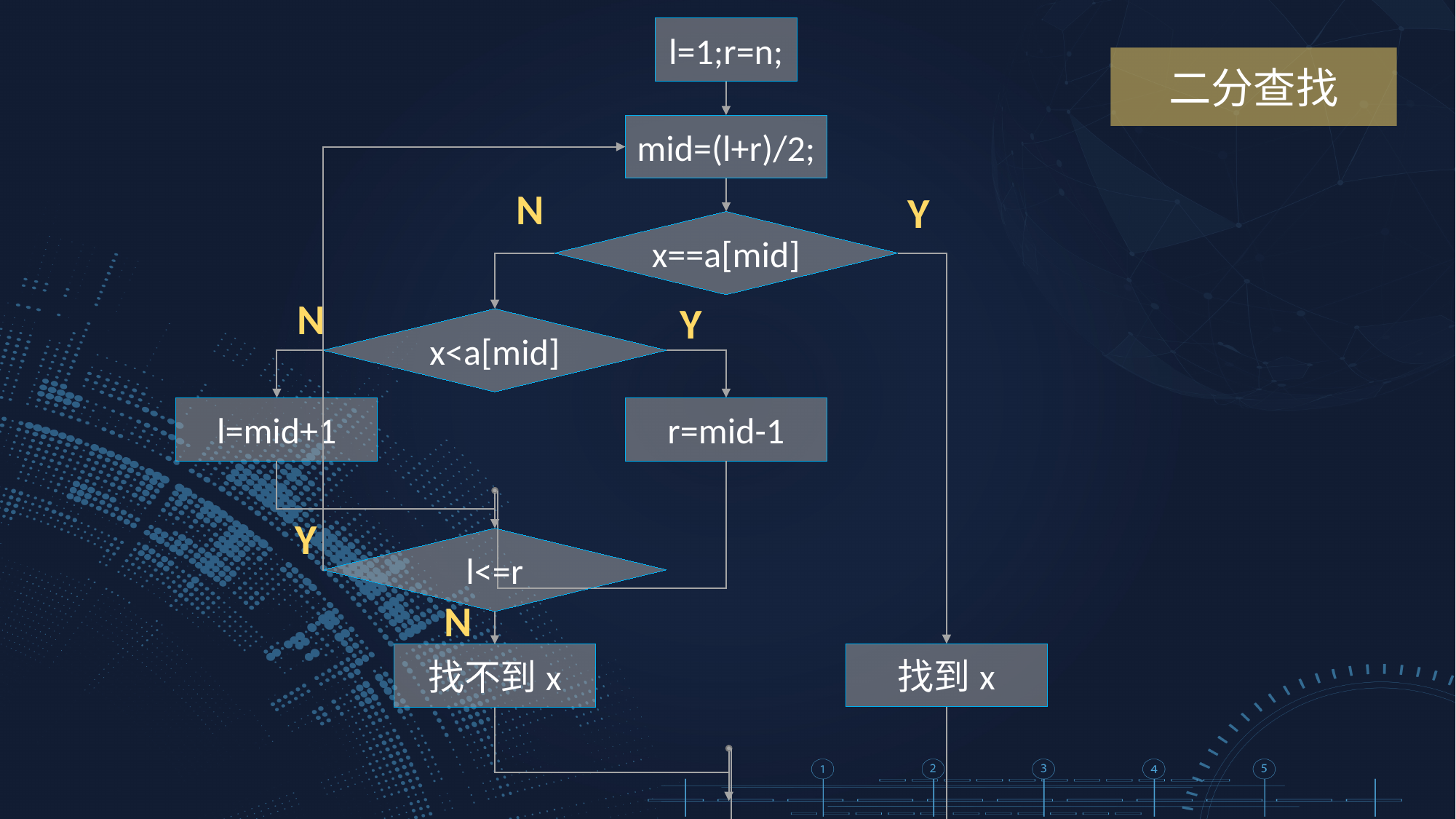

l=1;r=n;
mid=(l+r)/2;
N
Y
x==a[mid]
N
Y
x<a[mid]
l=mid+1
r=mid-1

Y
l<=r
N
找到x
找不到x

二分查找